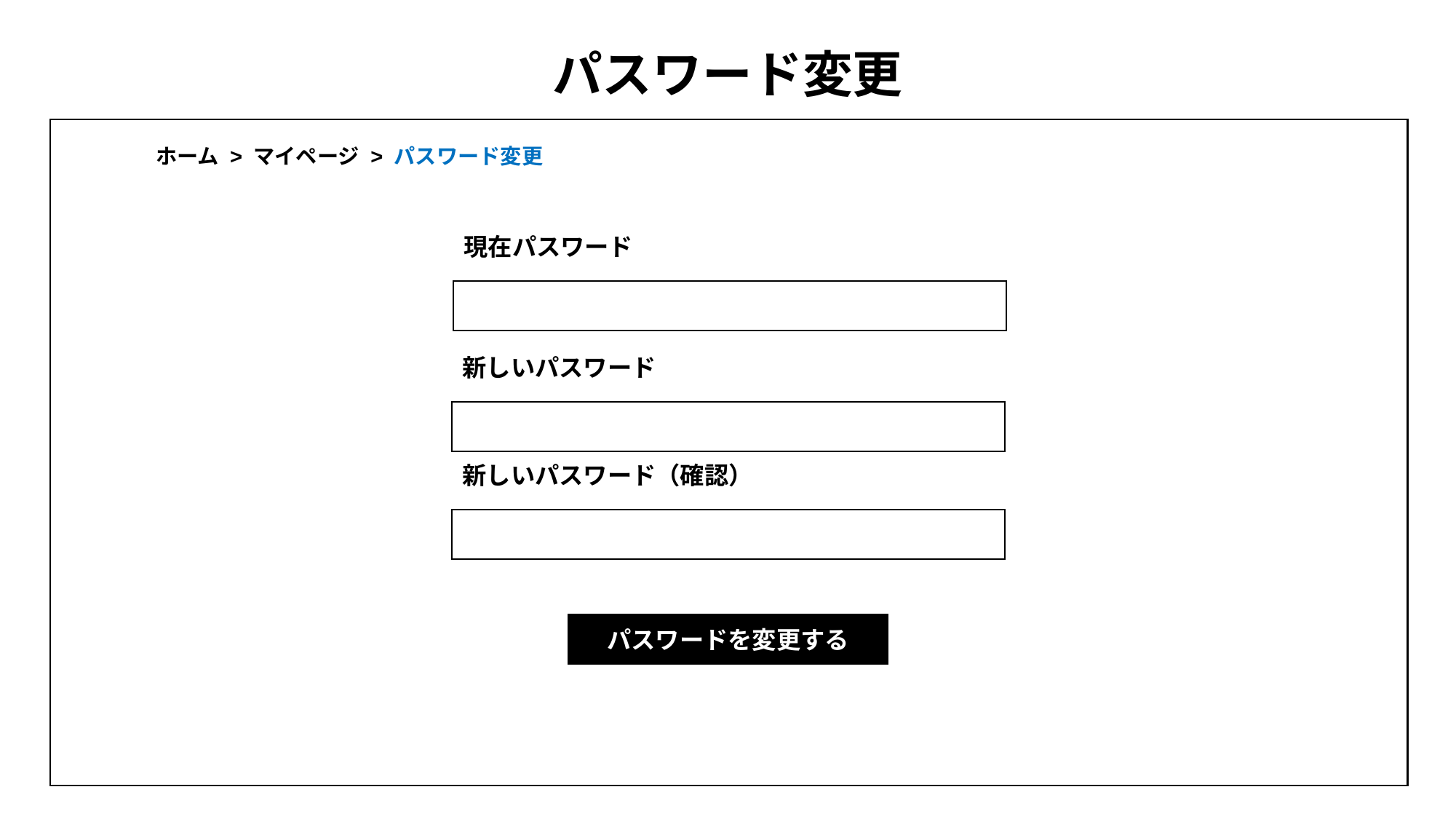

パスワード

# パスワード変更

ホーム > マイページ > パスワード変更
現在パスワード

新しいパスワード

新しいパスワード（確認）

パスワードを変更する